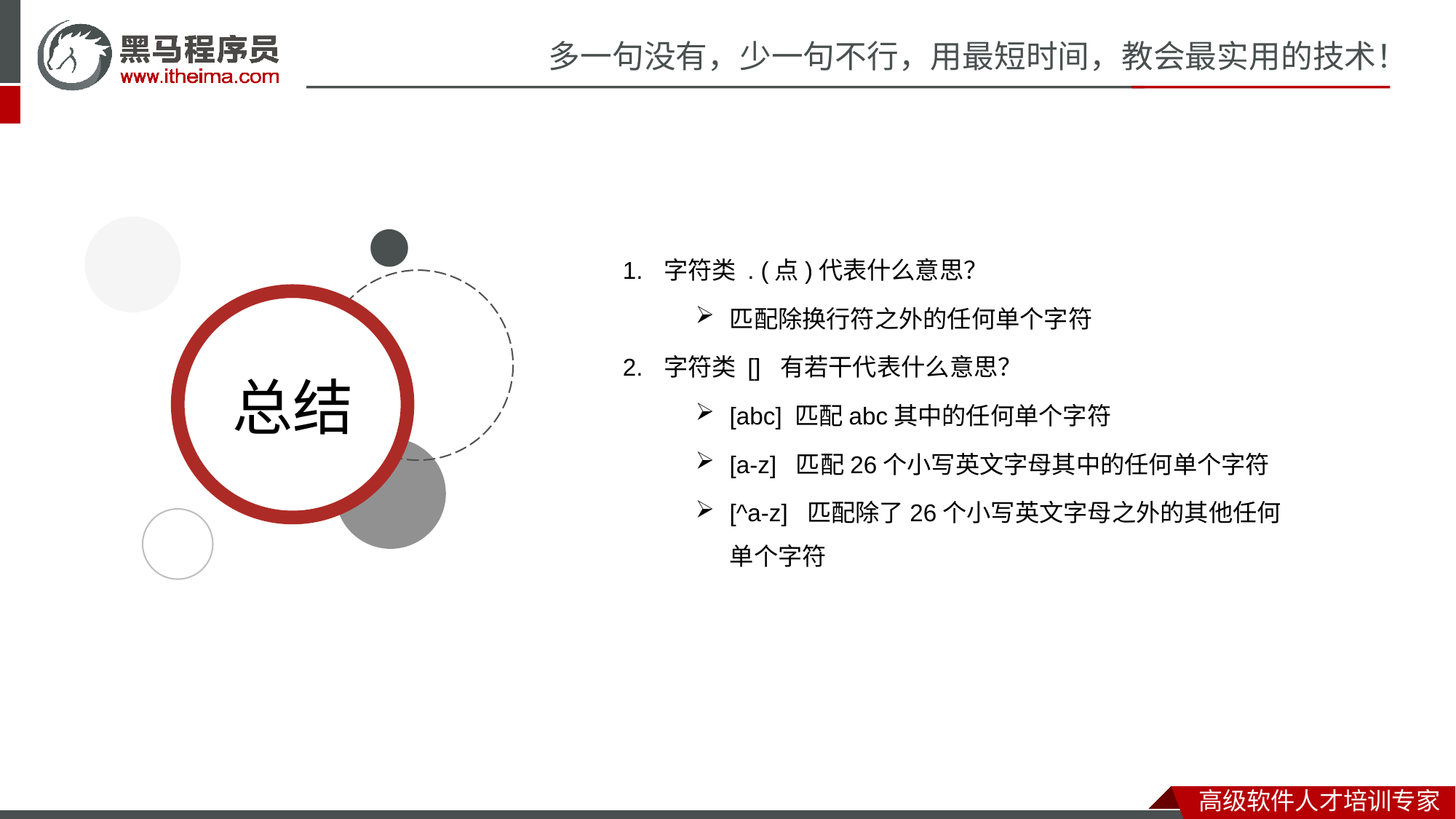

字符类 . (点)代表什么意思？
匹配除换行符之外的任何单个字符
字符类 []  有若干代表什么意思？
[abc] 匹配abc其中的任何单个字符
[a-z]  匹配26个小写英文字母其中的任何单个字符
[^a-z]  匹配除了26个小写英文字母之外的其他任何单个字符